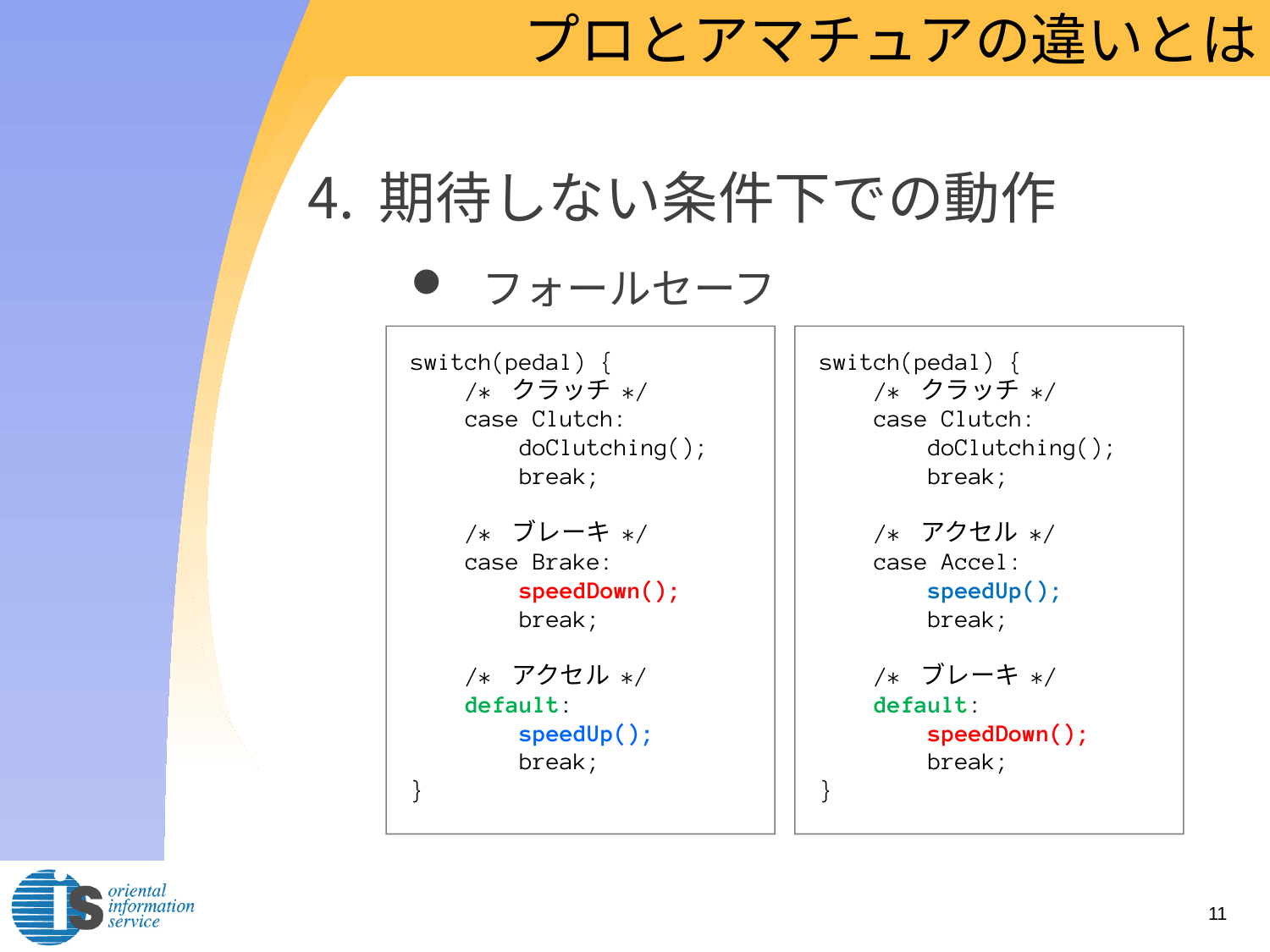

# プロとアマチュアの違いとは
期待しない条件下での動作
フォールセーフ
switch(pedal) {
    /* クラッチ */
    case Clutch:
        doClutching();
        break;

    /* ブレーキ */
    case Brake:
        speedDown();
        break;

    /* アクセル */
    default:
        speedUp();
        break;
}
switch(pedal) {
    /* クラッチ */
    case Clutch:
        doClutching();
        break;

    /* アクセル */
    case Accel:
        speedUp();
        break;

    /* ブレーキ */
    default:
        speedDown();
        break;
}
11